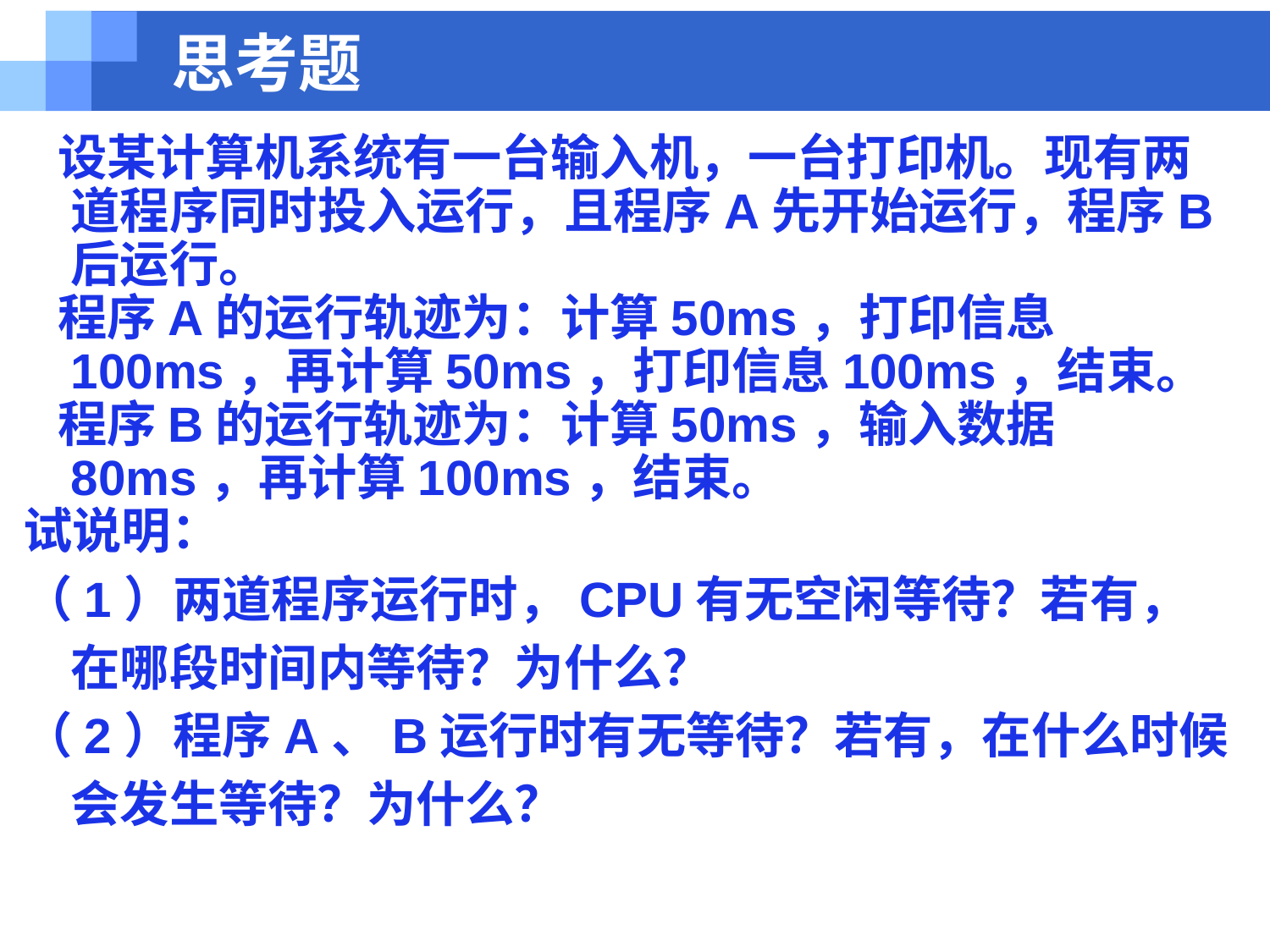

# 思考题
  设某计算机系统有一台输入机，一台打印机。现有两道程序同时投入运行，且程序A先开始运行，程序B后运行。
  程序A的运行轨迹为：计算50ms，打印信息100ms，再计算50ms，打印信息100ms，结束。
  程序B的运行轨迹为：计算50ms，输入数据80ms，再计算100ms，结束。
试说明：
（1）两道程序运行时，CPU有无空闲等待？若有，在哪段时间内等待？为什么？
（2）程序A、B运行时有无等待？若有，在什么时候会发生等待？为什么？